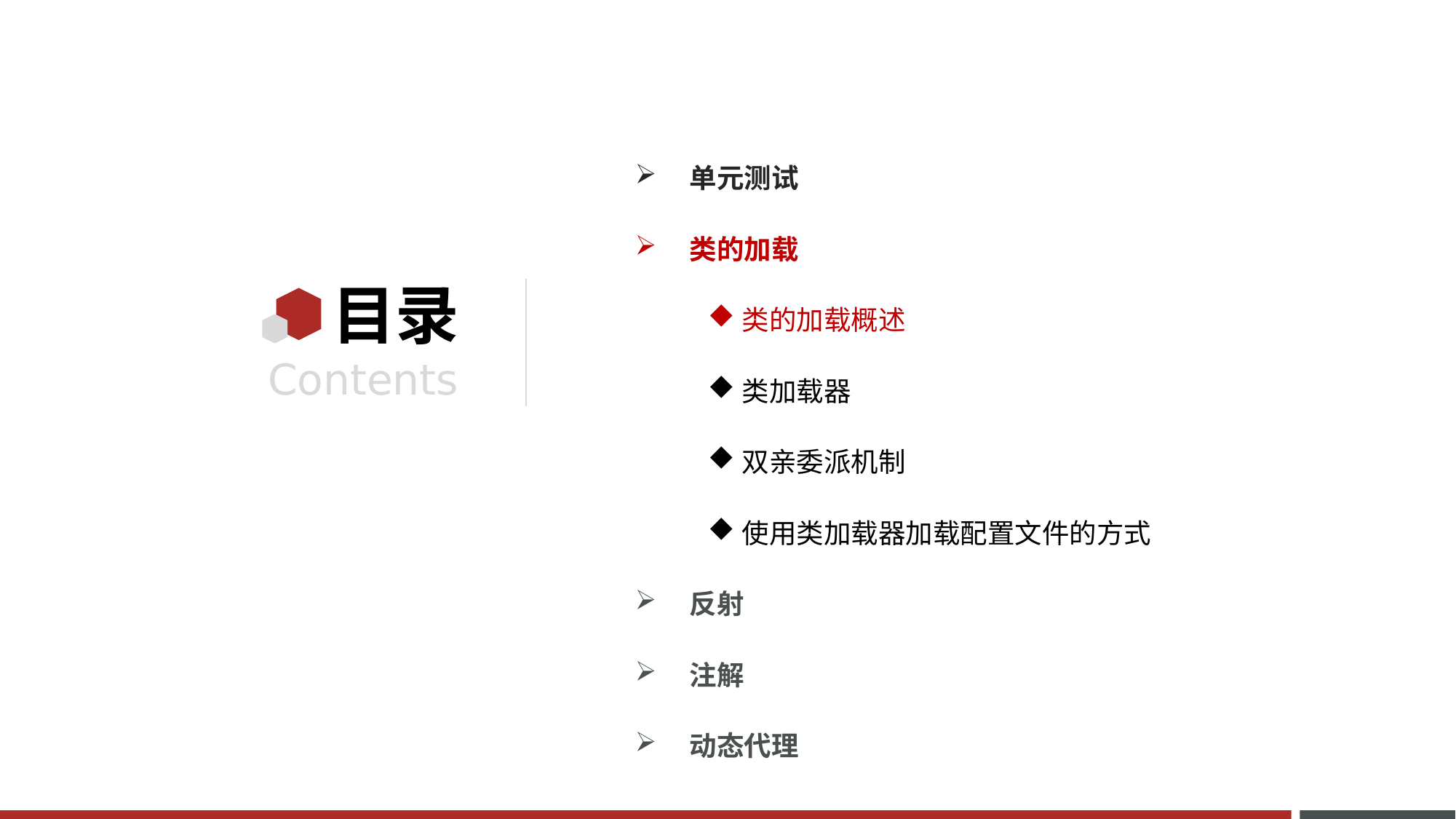

单元测试
类的加载
类的加载概述
类加载器
双亲委派机制
使用类加载器加载配置文件的方式
反射
注解
动态代理